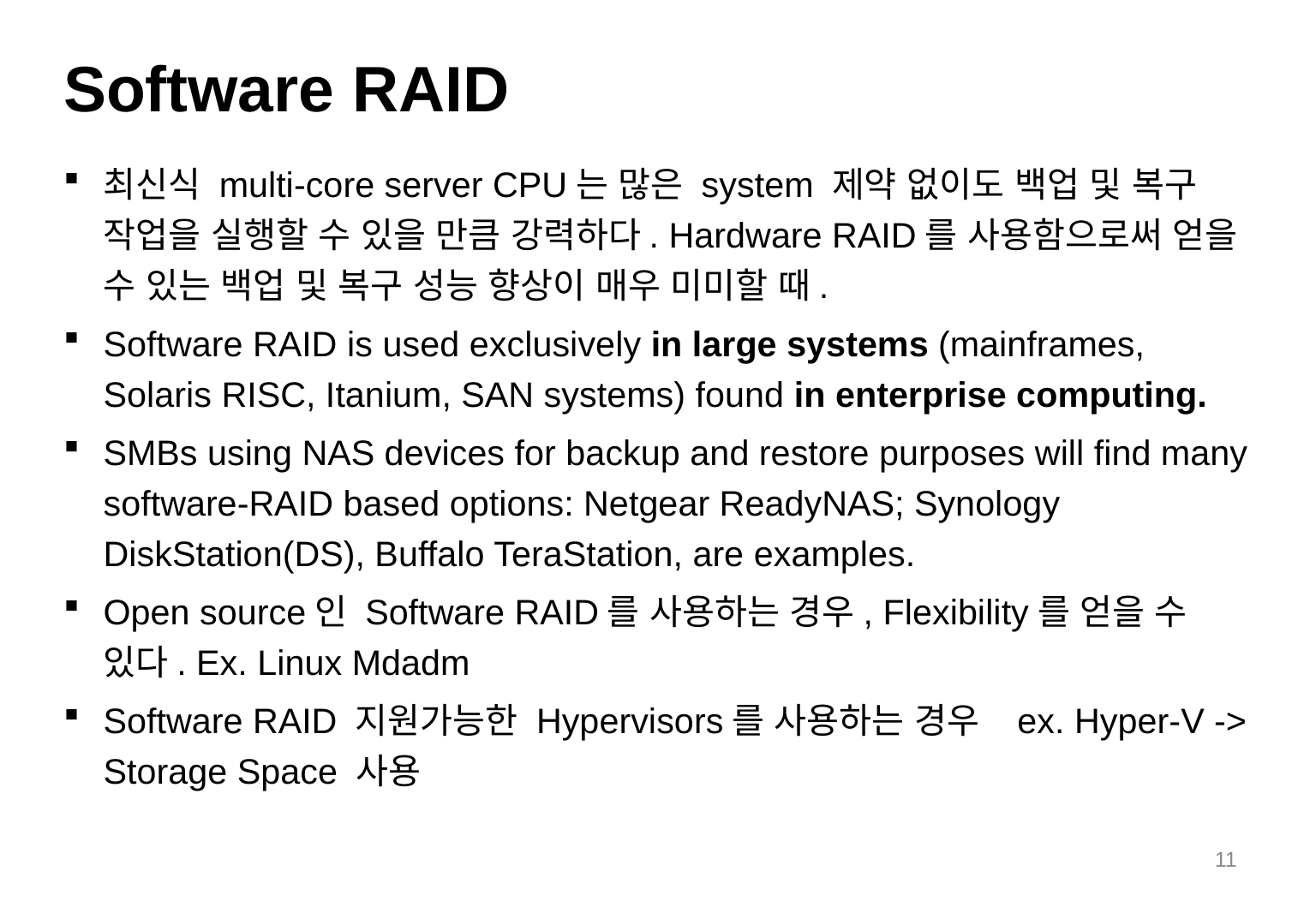

# Software RAID
최신식 multi-core server CPU는 많은 system 제약 없이도 백업 및 복구 작업을 실행할 수 있을 만큼 강력하다. Hardware RAID를 사용함으로써 얻을 수 있는 백업 및 복구 성능 향상이 매우 미미할 때.
Software RAID is used exclusively in large systems (mainframes, Solaris RISC, Itanium, SAN systems) found in enterprise computing.
SMBs using NAS devices for backup and restore purposes will find many software-RAID based options: Netgear ReadyNAS; Synology DiskStation(DS), Buffalo TeraStation, are examples.
Open source인 Software RAID를 사용하는 경우, Flexibility를 얻을 수 있다. Ex. Linux Mdadm
Software RAID 지원가능한 Hypervisors를 사용하는 경우   ex. Hyper-V -> Storage Space 사용

11